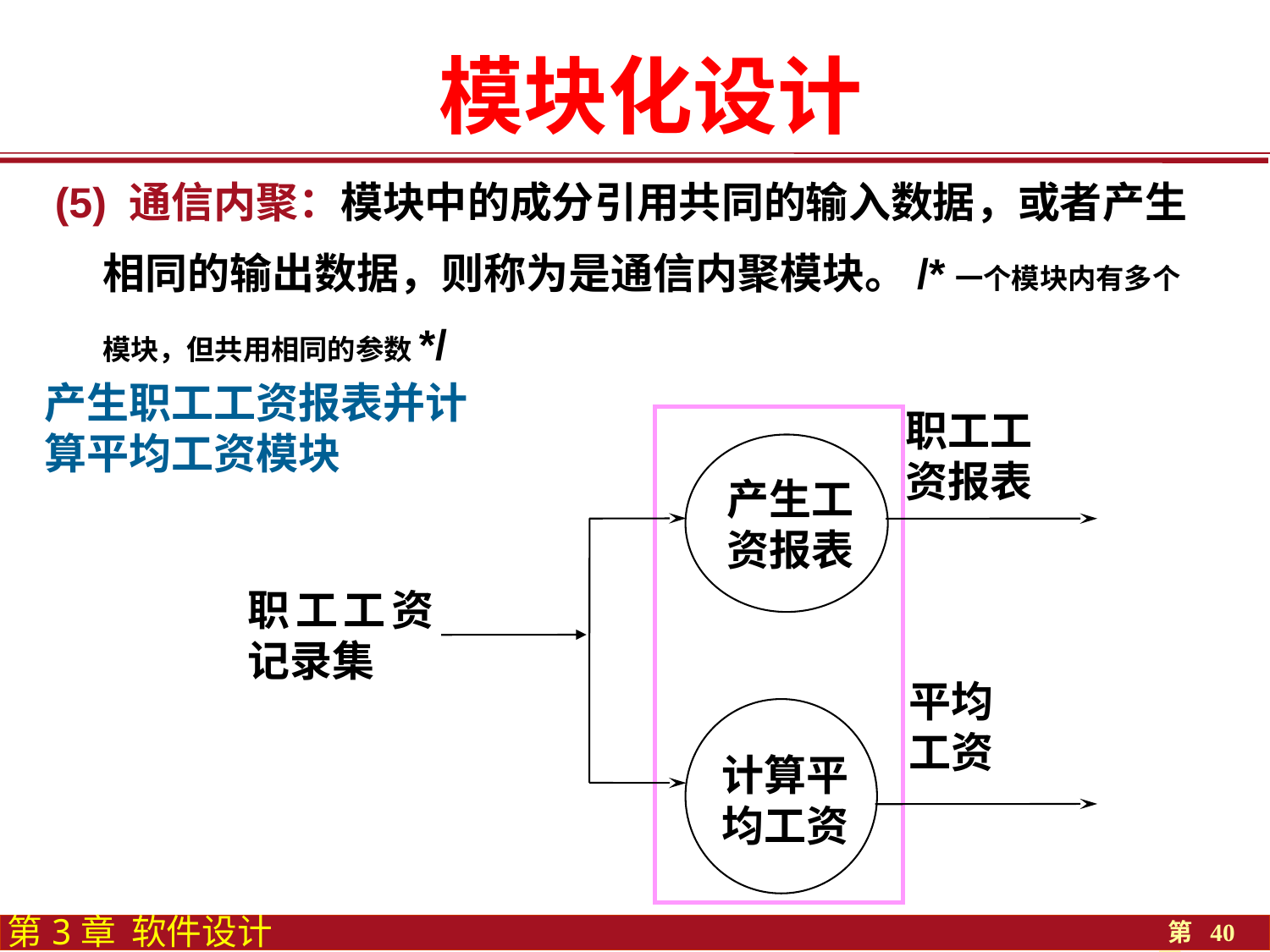

模块化设计
(5) 通信内聚：模块中的成分引用共同的输入数据，或者产生相同的输出数据，则称为是通信内聚模块。/*一个模块内有多个模块，但共用相同的参数*/
产生职工工资报表并计算平均工资模块
职工工资报表

产生工资报表

职工工资记录集

平均工资

计算平均工资